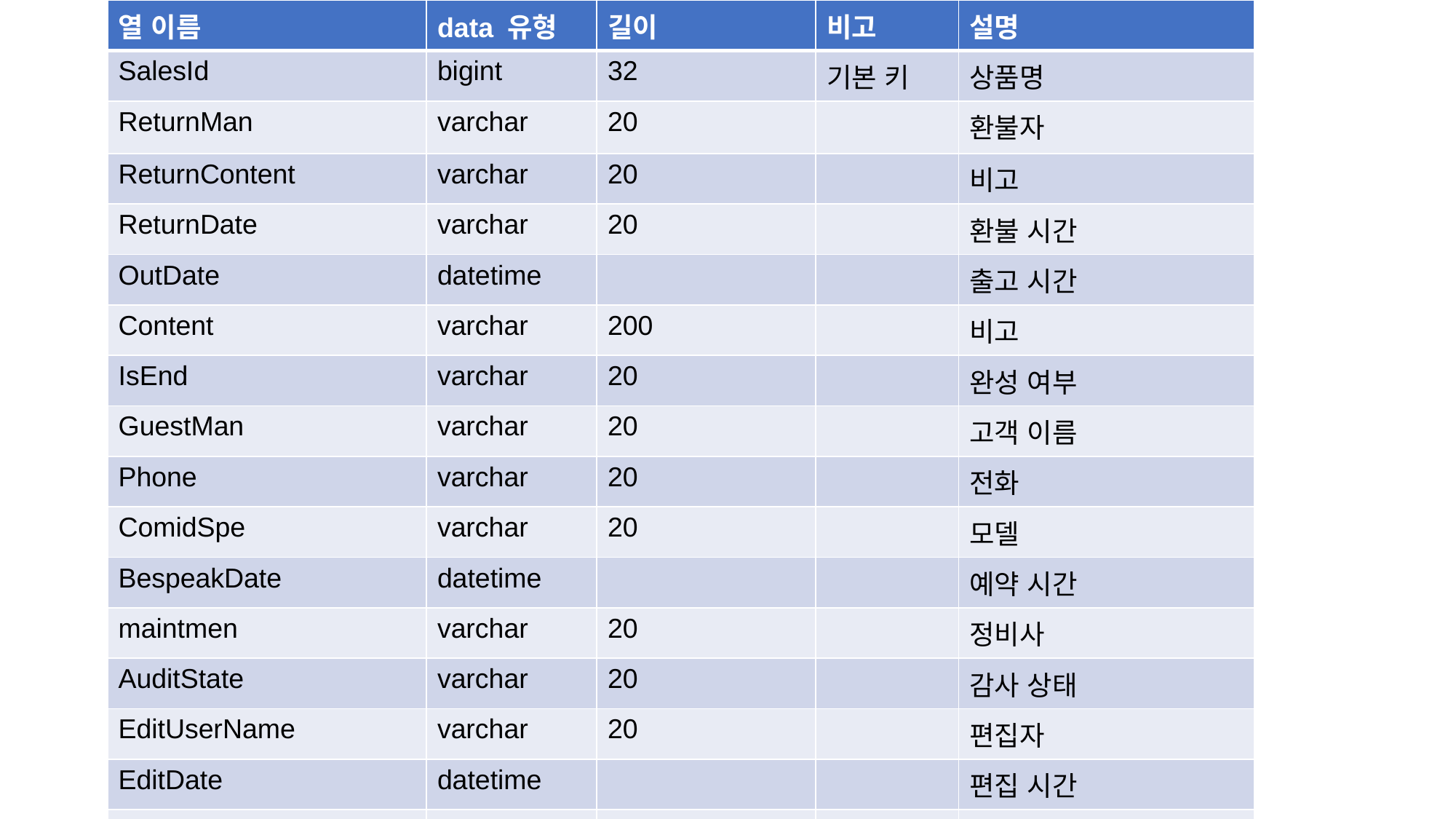

| 열 이름 | data 유형 | 길이 | 비고 | 설명 |
| --- | --- | --- | --- | --- |
| SalesId | bigint | 32 | 기본 키 | 상품명 |
| ReturnMan | varchar | 20 |  | 환불자 |
| ReturnContent | varchar | 20 |  | 비고 |
| ReturnDate | varchar | 20 |  | 환불 시간 |
| OutDate | datetime |  |  | 출고 시간 |
| Content | varchar | 200 |  | 비고 |
| IsEnd | varchar | 20 |  | 완성 여부 |
| GuestMan | varchar | 20 |  | 고객 이름 |
| Phone | varchar | 20 |  | 전화 |
| ComidSpe | varchar | 20 |  | 모델 |
| BespeakDate | datetime |  |  | 예약 시간 |
| maintmen | varchar | 20 |  | 정비사 |
| AuditState | varchar | 20 |  | 감사 상태 |
| EditUserName | varchar | 20 |  | 편집자 |
| EditDate | datetime |  |  | 편집 시간 |
| SuppliId | varchar | 20 |  | 공급 업체 ID |
| AuditState | datetime |  |  | 감사 상태 |
| AuditUserName | varchar | 20 |  | 감사자 |